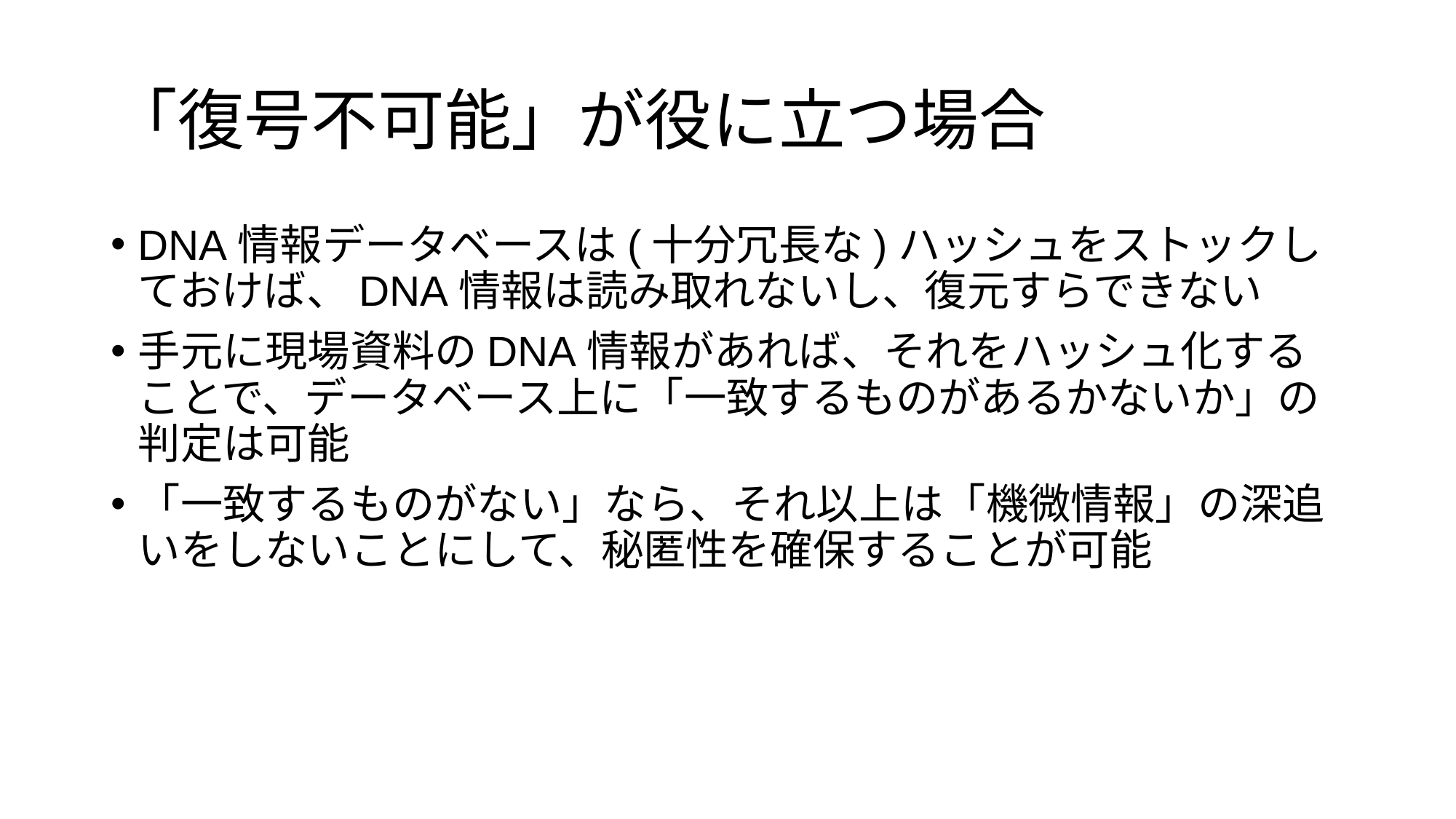

# 「復号不可能」が役に立つ場合
DNA情報データベースは(十分冗長な)ハッシュをストックしておけば、DNA情報は読み取れないし、復元すらできない
手元に現場資料のDNA情報があれば、それをハッシュ化することで、データベース上に「一致するものがあるかないか」の判定は可能
「一致するものがない」なら、それ以上は「機微情報」の深追いをしないことにして、秘匿性を確保することが可能